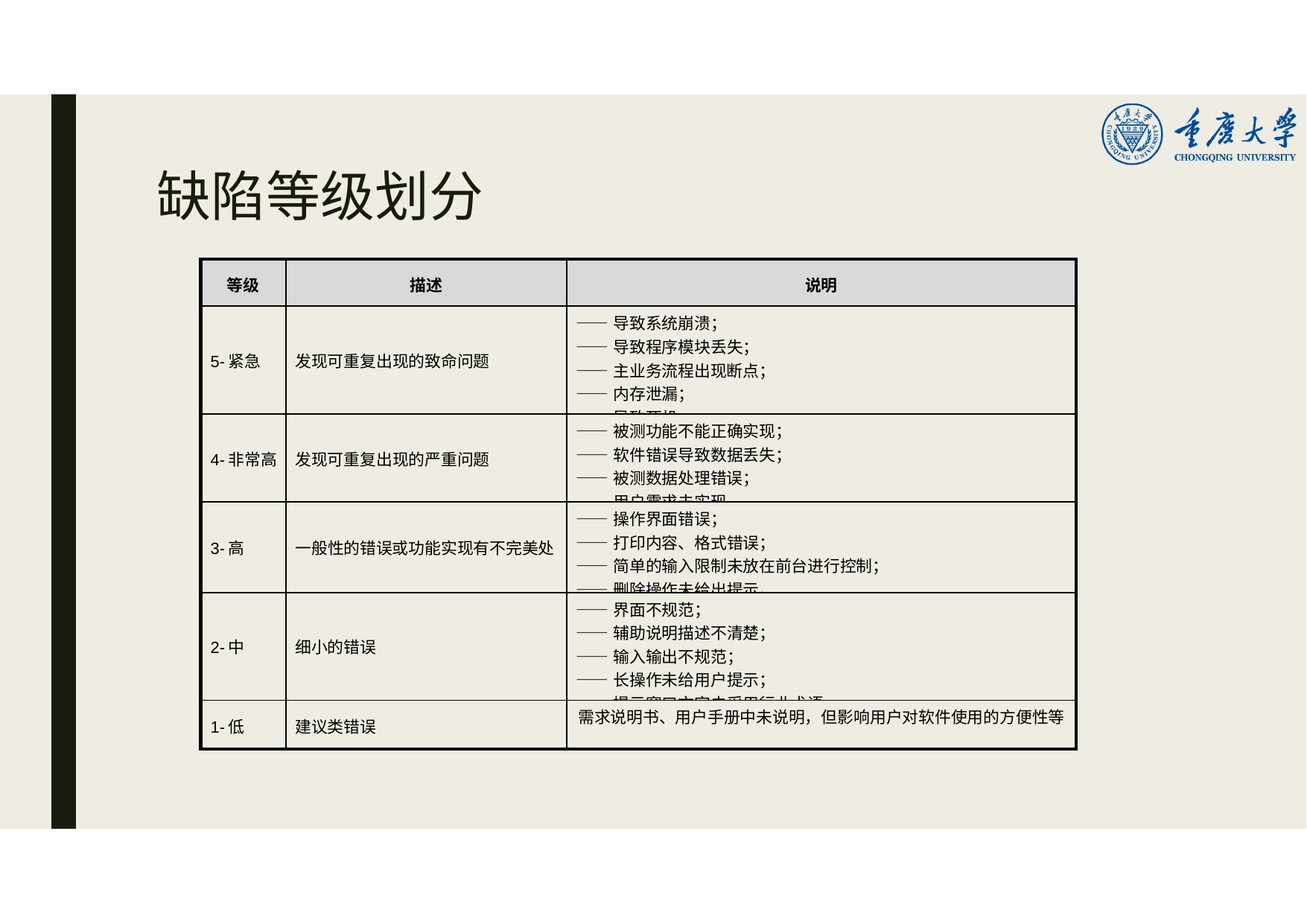

# 缺陷等级划分
| 等级 | 描述 | 说明 |
| --- | --- | --- |
| 5-紧急 | 发现可重复出现的致命问题 | ——导致系统崩溃； ——导致程序模块丢失； ——主业务流程出现断点； ——内存泄漏； ——导致死机 |
| 4-非常高 | 发现可重复出现的严重问题 | ——被测功能不能正确实现； ——软件错误导致数据丢失； ——被测数据处理错误； ——用户需求未实现。 |
| 3-高 | 一般性的错误或功能实现有不完美处 | ——操作界面错误； ——打印内容、格式错误； ——简单的输入限制未放在前台进行控制； ——删除操作未给出提示。 |
| 2-中 | 细小的错误 | ——界面不规范； ——辅助说明描述不清楚； ——输入输出不规范； ——长操作未给用户提示； ——提示窗口文字未采用行业术语。 |
| 1-低 | 建议类错误 | 需求说明书、用户手册中未说明，但影响用户对软件使用的方便性等 |